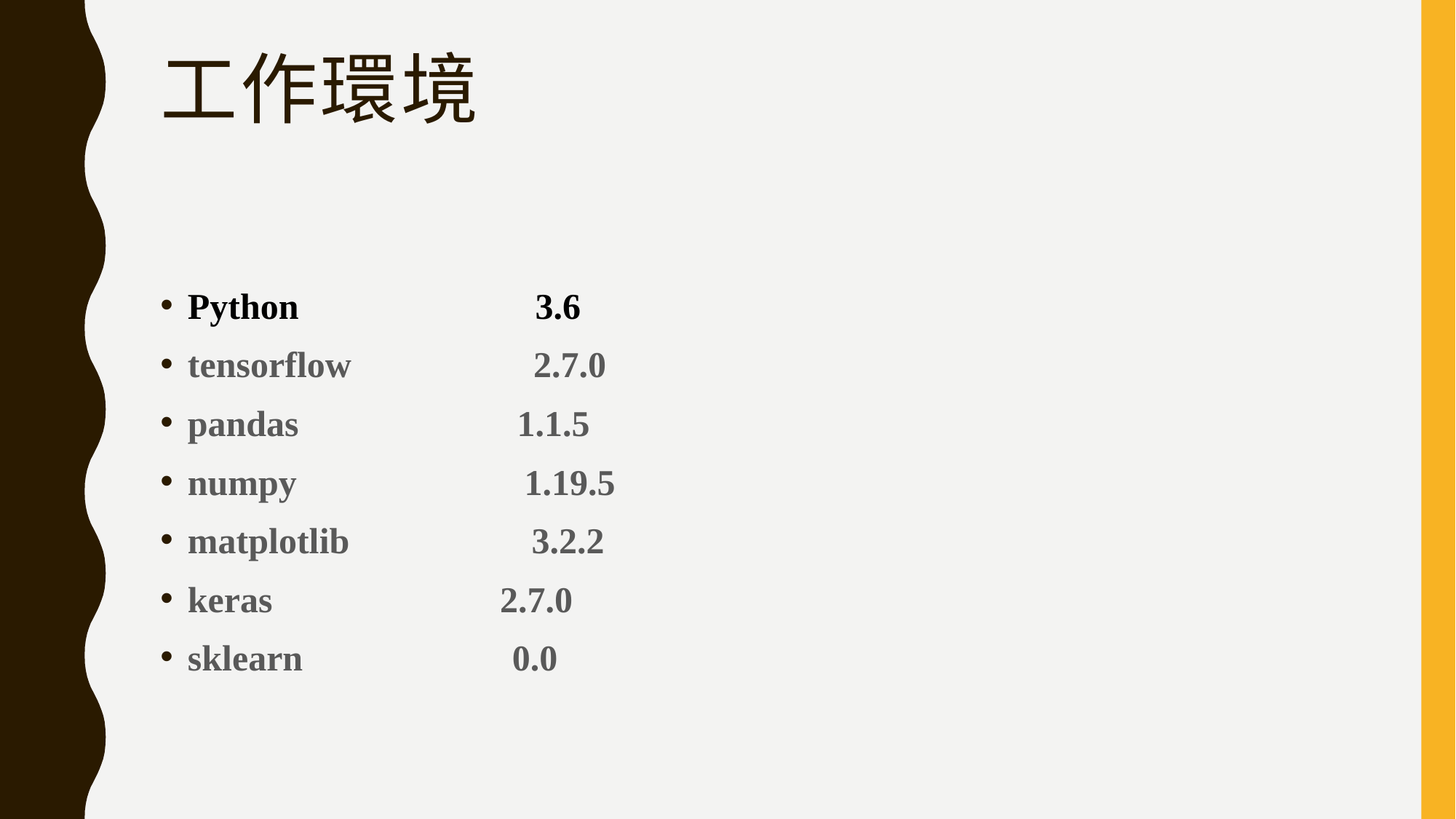

# 工作環境
Python                          3.6
tensorflow                    2.7.0
pandas                        1.1.5
numpy                         1.19.5
matplotlib                    3.2.2
keras                         2.7.0
sklearn                       0.0